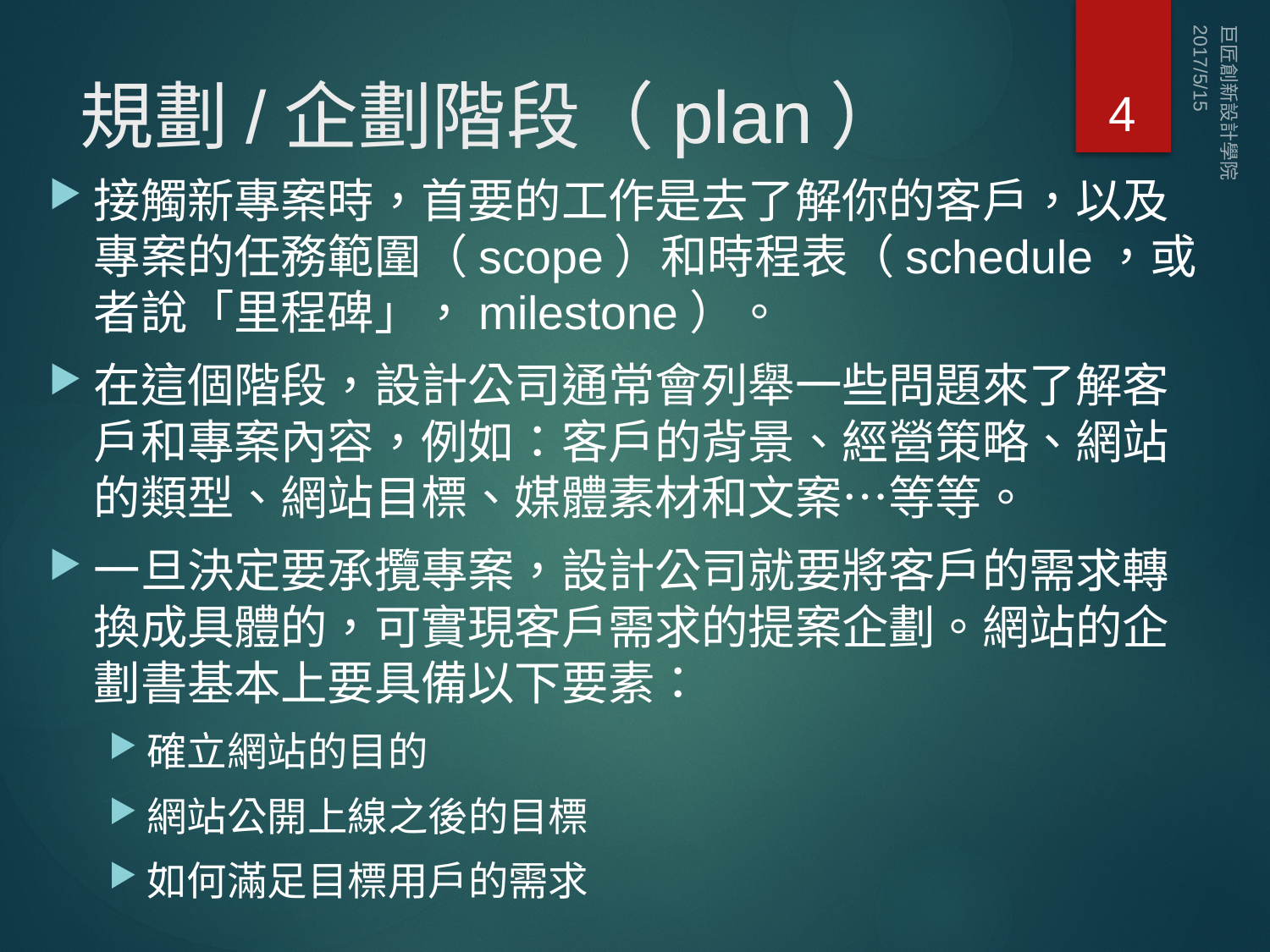

4
# 規劃/企劃階段（plan）
2017/5/15
接觸新專案時，首要的工作是去了解你的客戶，以及專案的任務範圍（scope）和時程表（schedule，或者說「里程碑」，milestone）。
在這個階段，設計公司通常會列舉一些問題來了解客戶和專案內容，例如：客戶的背景、經營策略、網站的類型、網站目標、媒體素材和文案…等等。
一旦決定要承攬專案，設計公司就要將客戶的需求轉換成具體的，可實現客戶需求的提案企劃。網站的企劃書基本上要具備以下要素：
確立網站的目的
網站公開上線之後的目標
如何滿足目標用戶的需求
巨匠創新設計學院